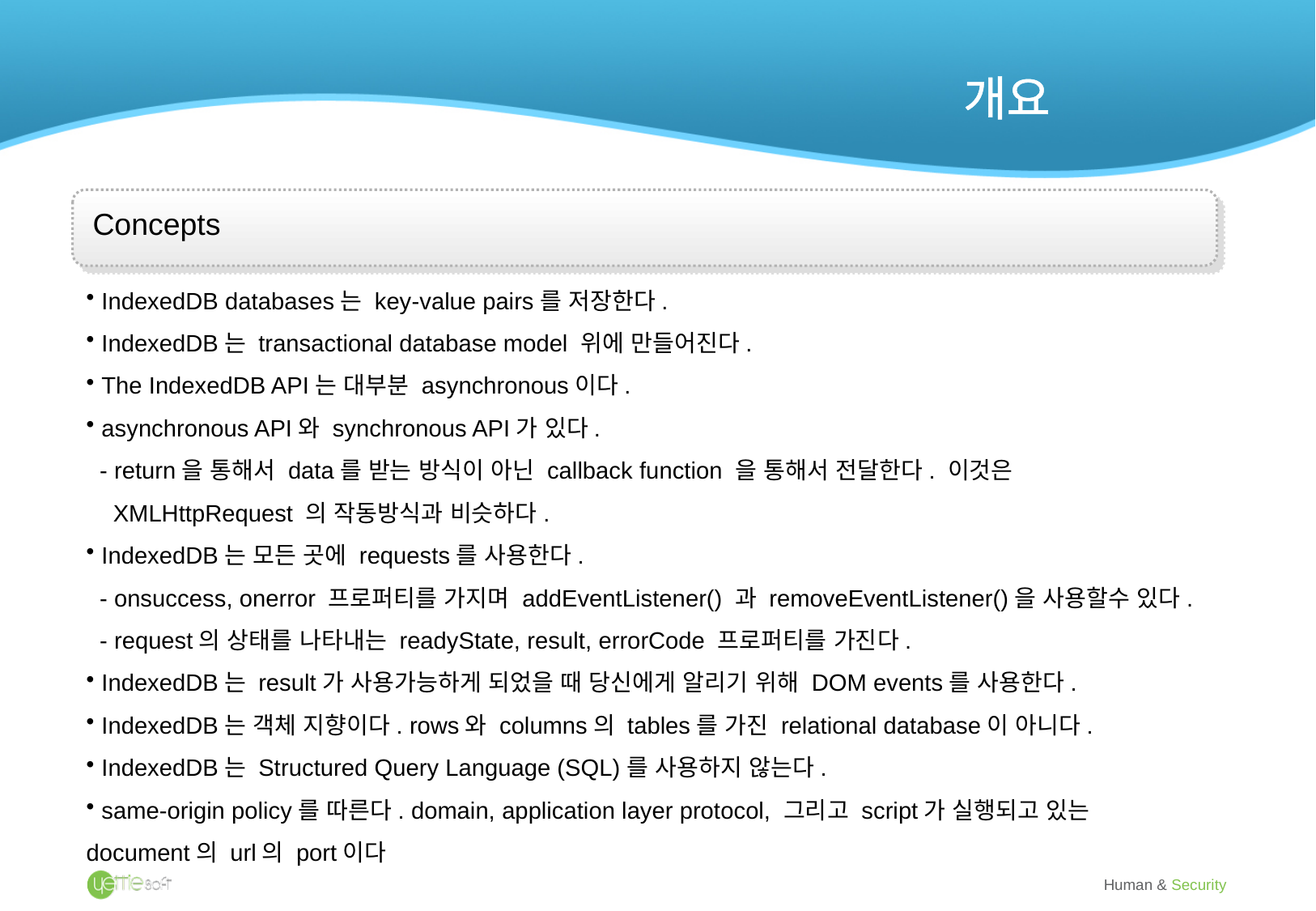

개요

Concepts
 IndexedDB databases는 key-value pairs를 저장한다.
 IndexedDB는 transactional database model 위에 만들어진다.
 The IndexedDB API는 대부분 asynchronous이다.
 asynchronous API와 synchronous API가 있다.
  - return을 통해서 data를 받는 방식이 아닌 callback function 을 통해서 전달한다. 이것은
    XMLHttpRequest 의 작동방식과 비슷하다.
 IndexedDB는 모든 곳에 requests를 사용한다.
  - onsuccess, onerror 프로퍼티를 가지며 addEventListener() 과 removeEventListener()을 사용할수 있다.
  - request의 상태를 나타내는 readyState, result, errorCode 프로퍼티를 가진다.
 IndexedDB는 result가 사용가능하게 되었을 때 당신에게 알리기 위해 DOM events를 사용한다.
 IndexedDB는 객체 지향이다. rows와 columns의 tables를 가진 relational database이 아니다.
 IndexedDB는 Structured Query Language (SQL)를 사용하지 않는다.
 same-origin policy를 따른다. domain, application layer protocol, 그리고 script가 실행되고 있는 document의 url의 port이다